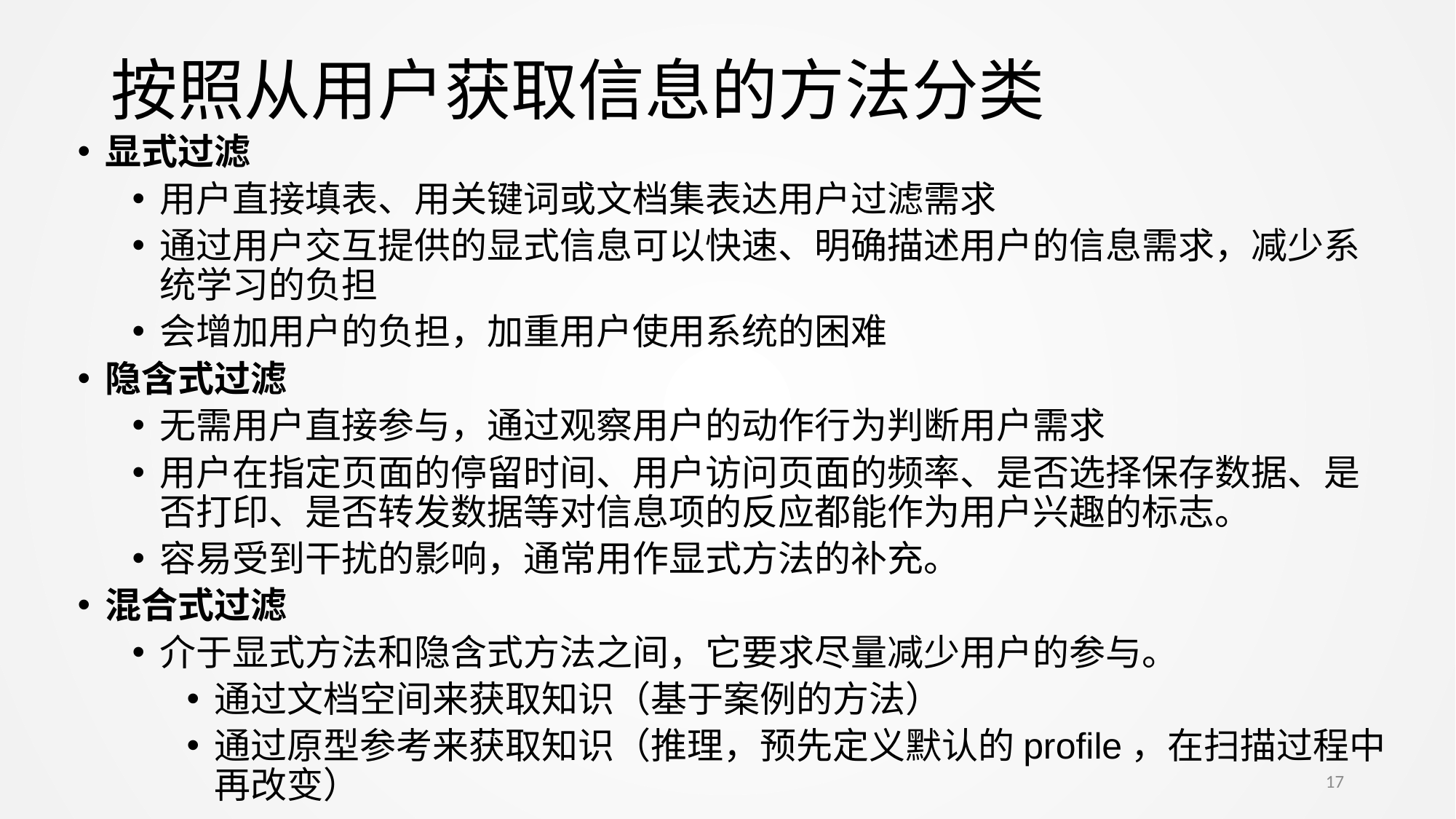

# 按照从用户获取信息的方法分类
显式过滤
用户直接填表、用关键词或文档集表达用户过滤需求
通过用户交互提供的显式信息可以快速、明确描述用户的信息需求，减少系统学习的负担
会增加用户的负担，加重用户使用系统的困难
隐含式过滤
无需用户直接参与，通过观察用户的动作行为判断用户需求
用户在指定页面的停留时间、用户访问页面的频率、是否选择保存数据、是否打印、是否转发数据等对信息项的反应都能作为用户兴趣的标志。
容易受到干扰的影响，通常用作显式方法的补充。
混合式过滤
介于显式方法和隐含式方法之间，它要求尽量减少用户的参与。
通过文档空间来获取知识（基于案例的方法）
通过原型参考来获取知识（推理，预先定义默认的profile，在扫描过程中再改变）

17